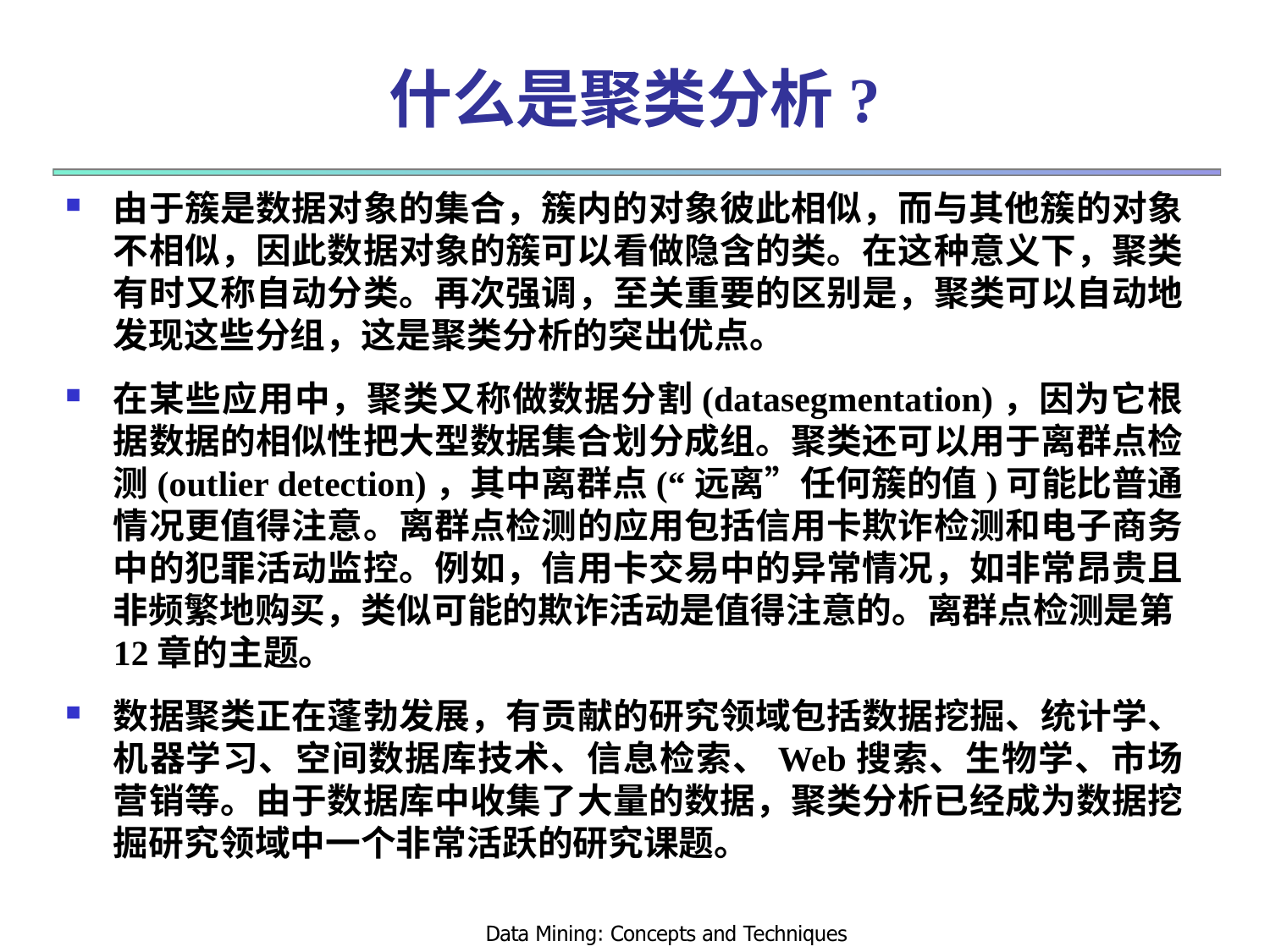

# 什么是聚类分析?
由于簇是数据对象的集合，簇内的对象彼此相似，而与其他簇的对象不相似，因此数据对象的簇可以看做隐含的类。在这种意义下，聚类有时又称自动分类。再次强调，至关重要的区别是，聚类可以自动地发现这些分组，这是聚类分析的突出优点。
在某些应用中，聚类又称做数据分割(datasegmentation)，因为它根据数据的相似性把大型数据集合划分成组。聚类还可以用于离群点检测(outlier detection)，其中离群点(“远离”任何簇的值)可能比普通情况更值得注意。离群点检测的应用包括信用卡欺诈检测和电子商务中的犯罪活动监控。例如，信用卡交易中的异常情况，如非常昂贵且非频繁地购买，类似可能的欺诈活动是值得注意的。离群点检测是第12章的主题。
数据聚类正在蓬勃发展，有贡献的研究领域包括数据挖掘、统计学、机器学习、空间数据库技术、信息检索、Web搜索、生物学、市场营销等。由于数据库中收集了大量的数据，聚类分析已经成为数据挖掘研究领域中一个非常活跃的研究课题。
Data Mining: Concepts and Techniques
6